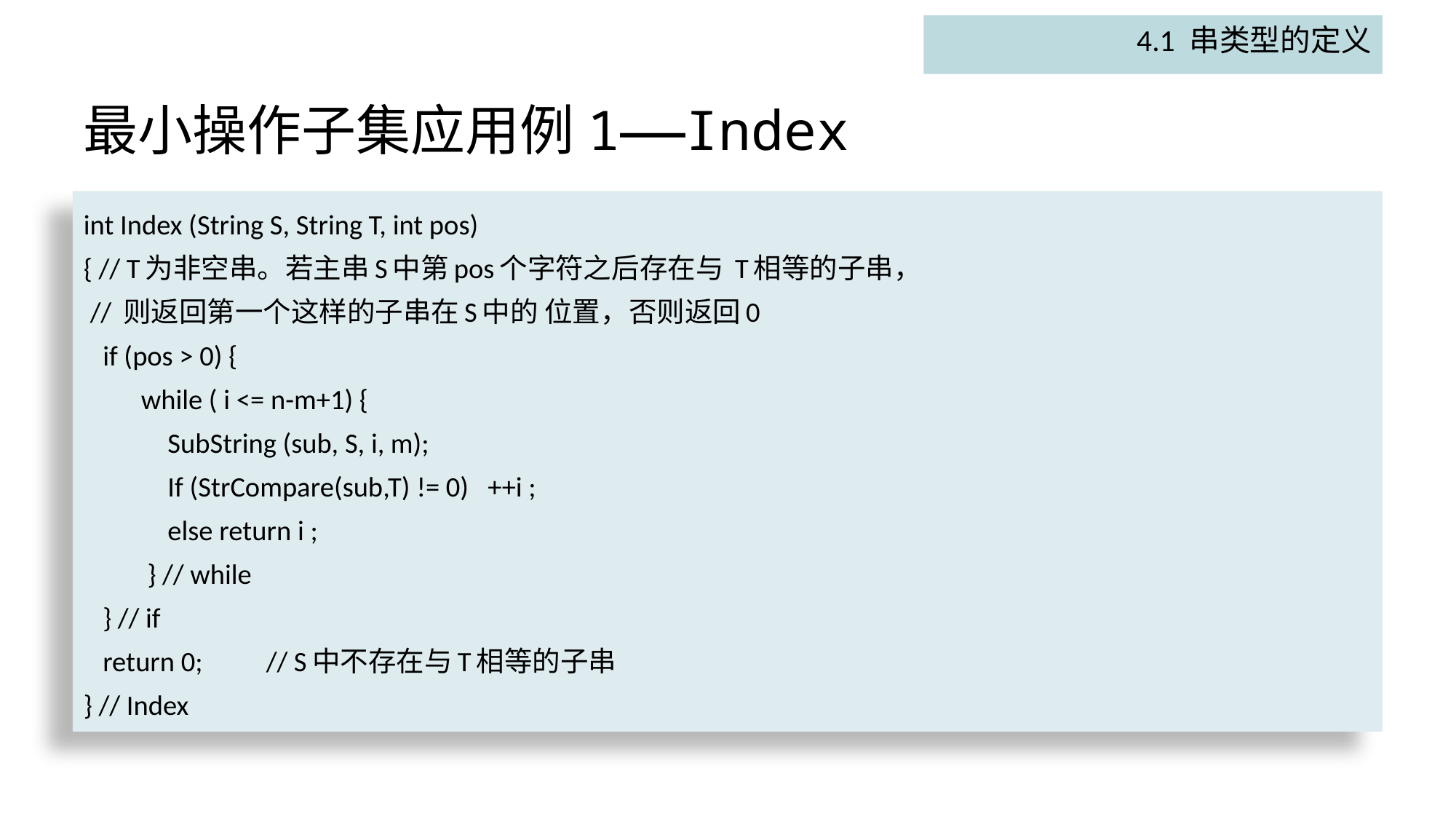

4.1 串类型的定义
# 最小操作子集应用例1——Index
int Index (String S, String T, int pos)
{ // T为非空串。若主串S中第pos个字符之后存在与 T相等的子串，
 // 则返回第一个这样的子串在S中的 位置，否则返回0
   if (pos > 0) {
         while ( i <= n-m+1) {
	SubString (sub, S, i, m);
	If (StrCompare(sub,T) != 0)   ++i ;
	else return i ;
          } // while
   } // if
   return 0;          // S中不存在与T相等的子串
} // Index